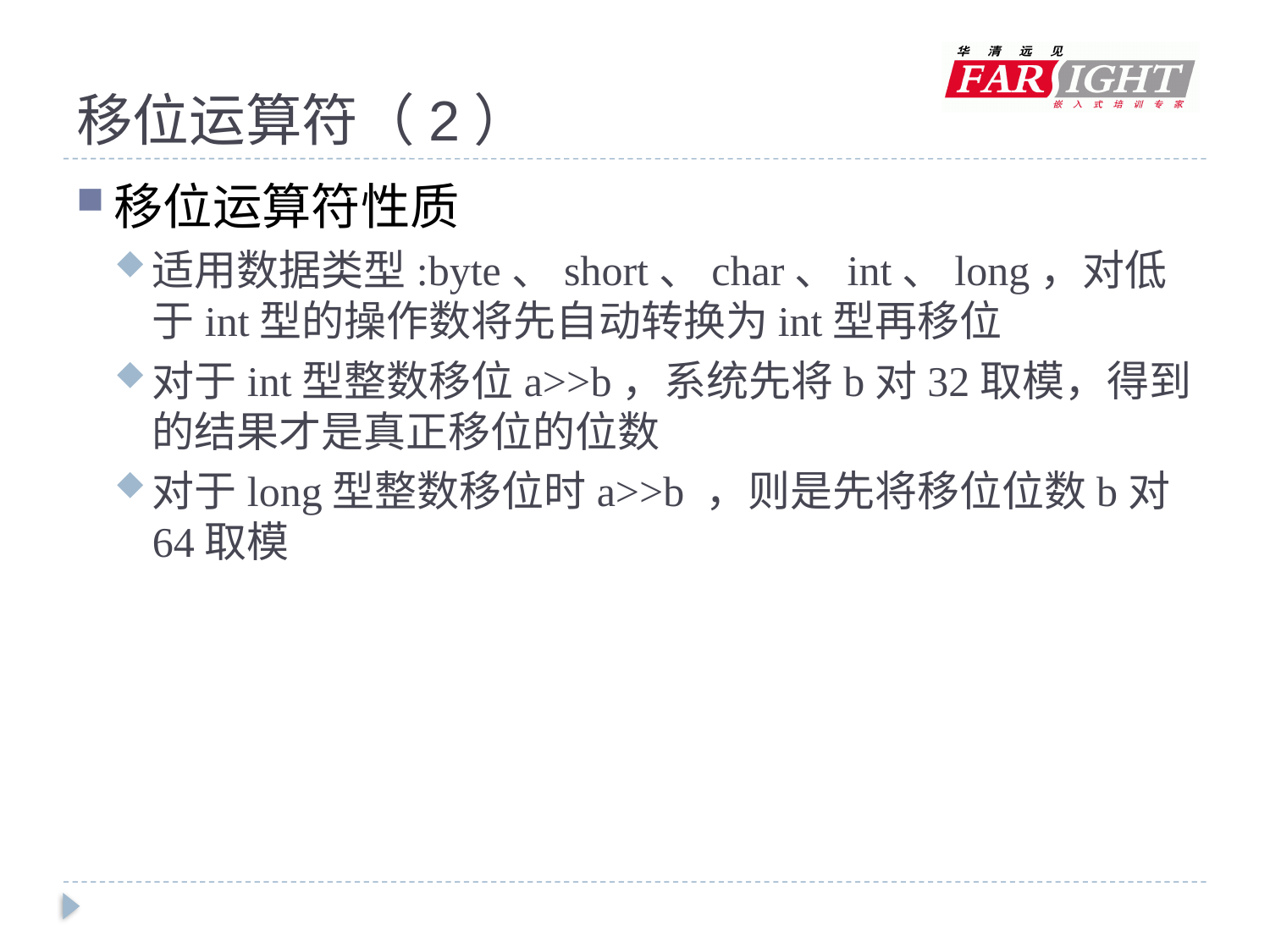

# 移位运算符（2）
移位运算符性质
适用数据类型:byte、short、char、int、long，对低于int型的操作数将先自动转换为int型再移位
对于int型整数移位a>>b，系统先将b对32取模，得到的结果才是真正移位的位数
对于long型整数移位时a>>b ，则是先将移位位数b对64取模